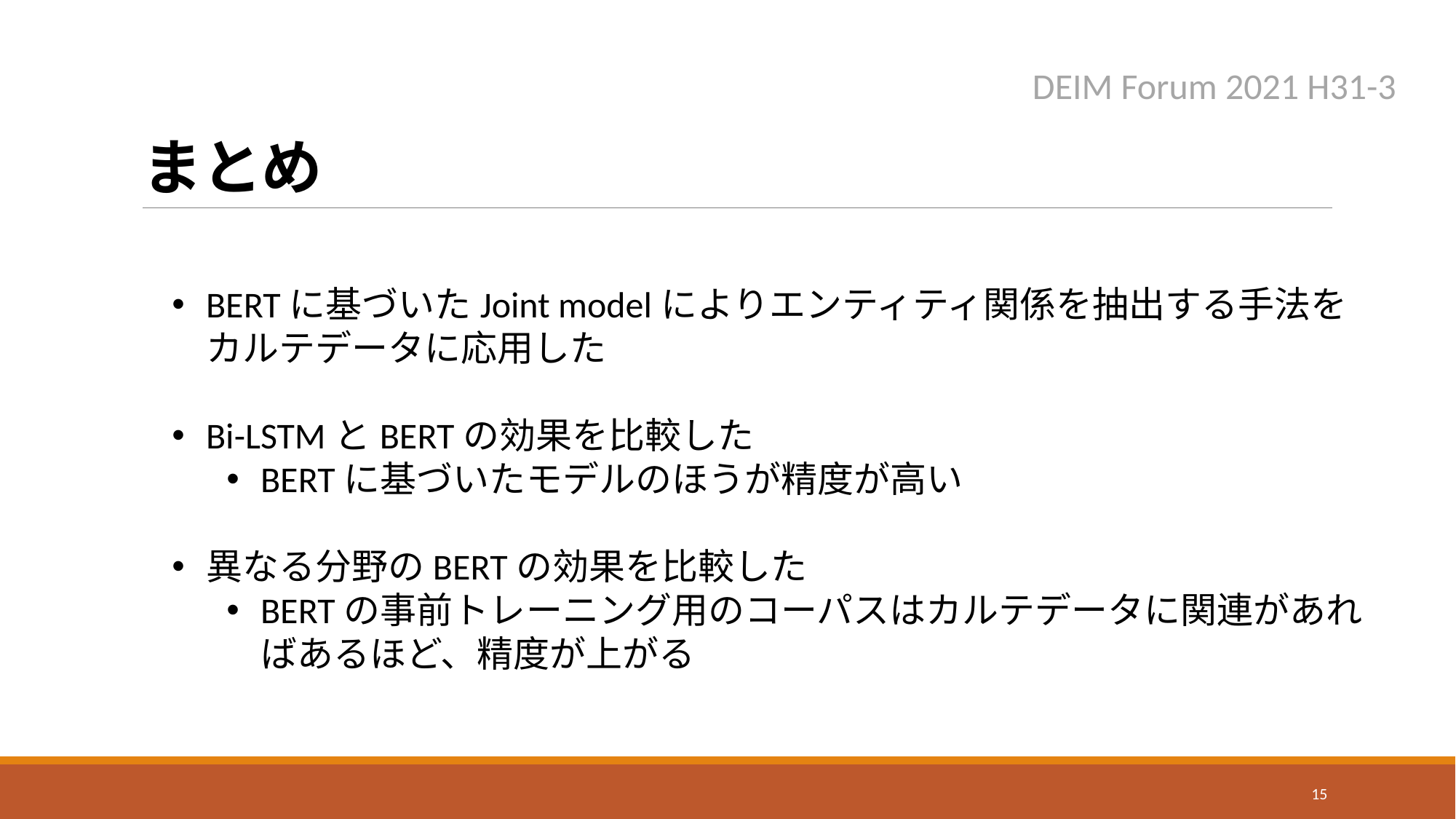

# まとめ
DEIM Forum 2021 H31-3

BERTに基づいたJoint modelによりエンティティ関係を抽出する手法をカルテデータに応用した

Bi-LSTMとBERTの効果を比較した
BERTに基づいたモデルのほうが精度が高い

異なる分野のBERTの効果を比較した
BERTの事前トレーニング用のコーパスはカルテデータに関連があればあるほど、精度が上がる

15